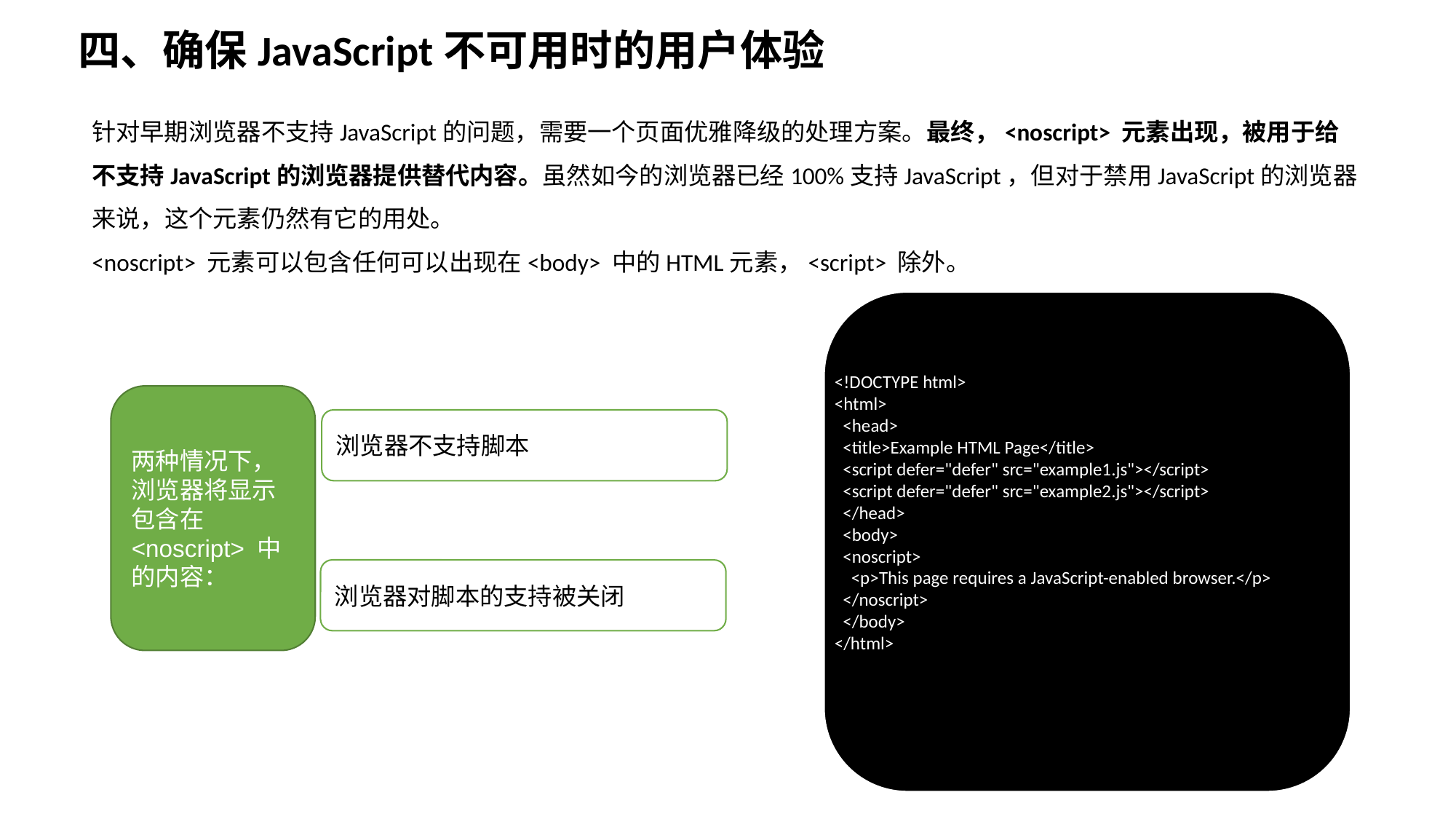

四、确保JavaScript不可用时的用户体验
针对早期浏览器不支持JavaScript的问题，需要一个页面优雅降级的处理方案。最终，<noscript> 元素出现，被用于给不支持JavaScript的浏览器提供替代内容。虽然如今的浏览器已经100%支持JavaScript，但对于禁用JavaScript的浏览器来说，这个元素仍然有它的用处。
<noscript> 元素可以包含任何可以出现在<body> 中的HTML元素，<script> 除外。

<!DOCTYPE html>
<html>
  <head>
  <title>Example HTML Page</title>
  <script defer="defer" src="example1.js"></script>
  <script defer="defer" src="example2.js"></script>
  </head>
  <body>
  <noscript>
    <p>This page requires a JavaScript-enabled browser.</p>
  </noscript>
  </body>
</html>
两种情况下，浏览器将显示包含在<noscript> 中的内容：
浏览器不支持脚本
浏览器对脚本的支持被关闭